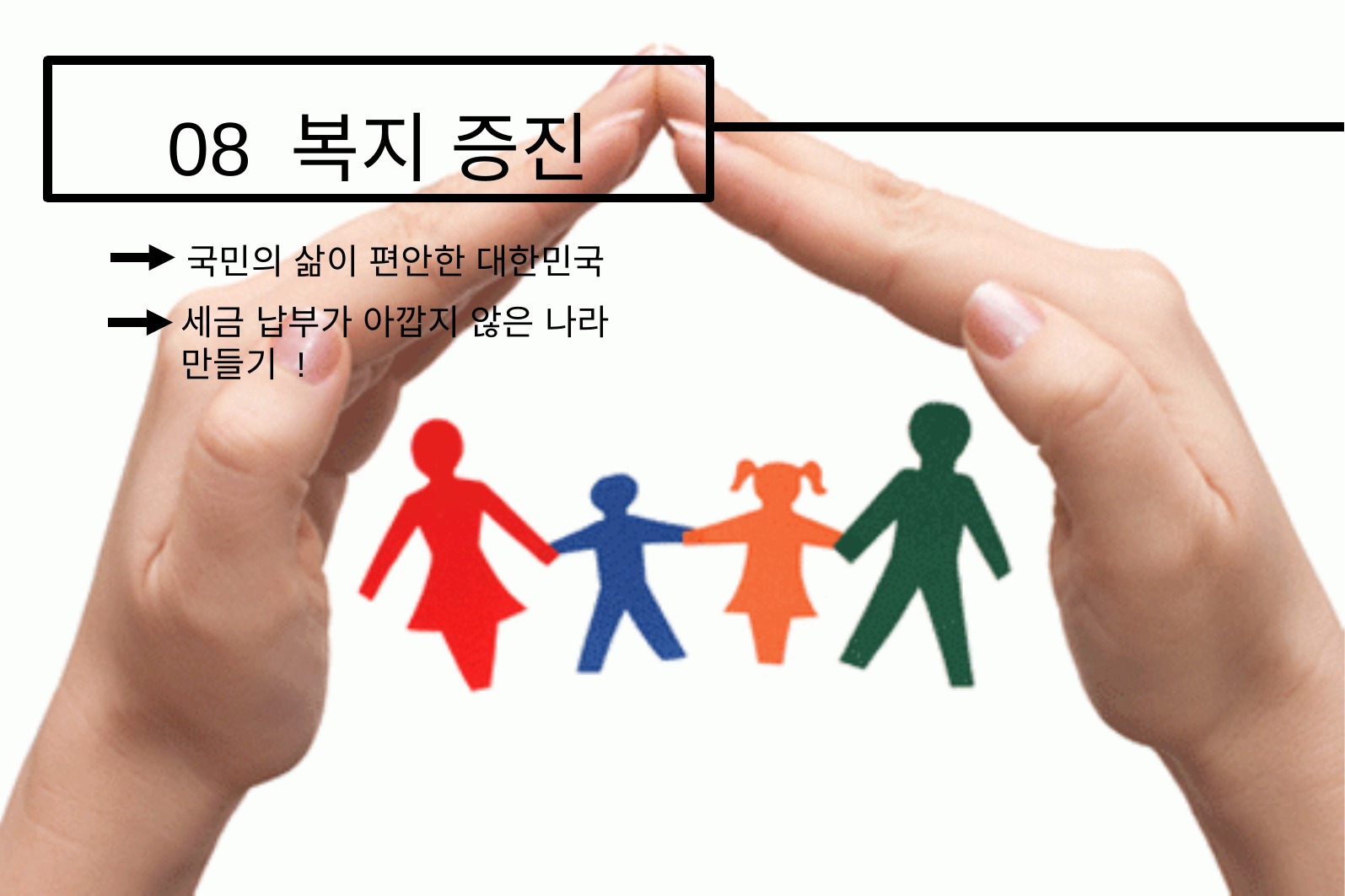

# 08 복지 증진
국민의 삶이 편안한 대한민국
세금 납부가 아깝지 않은 나라 만들기 !